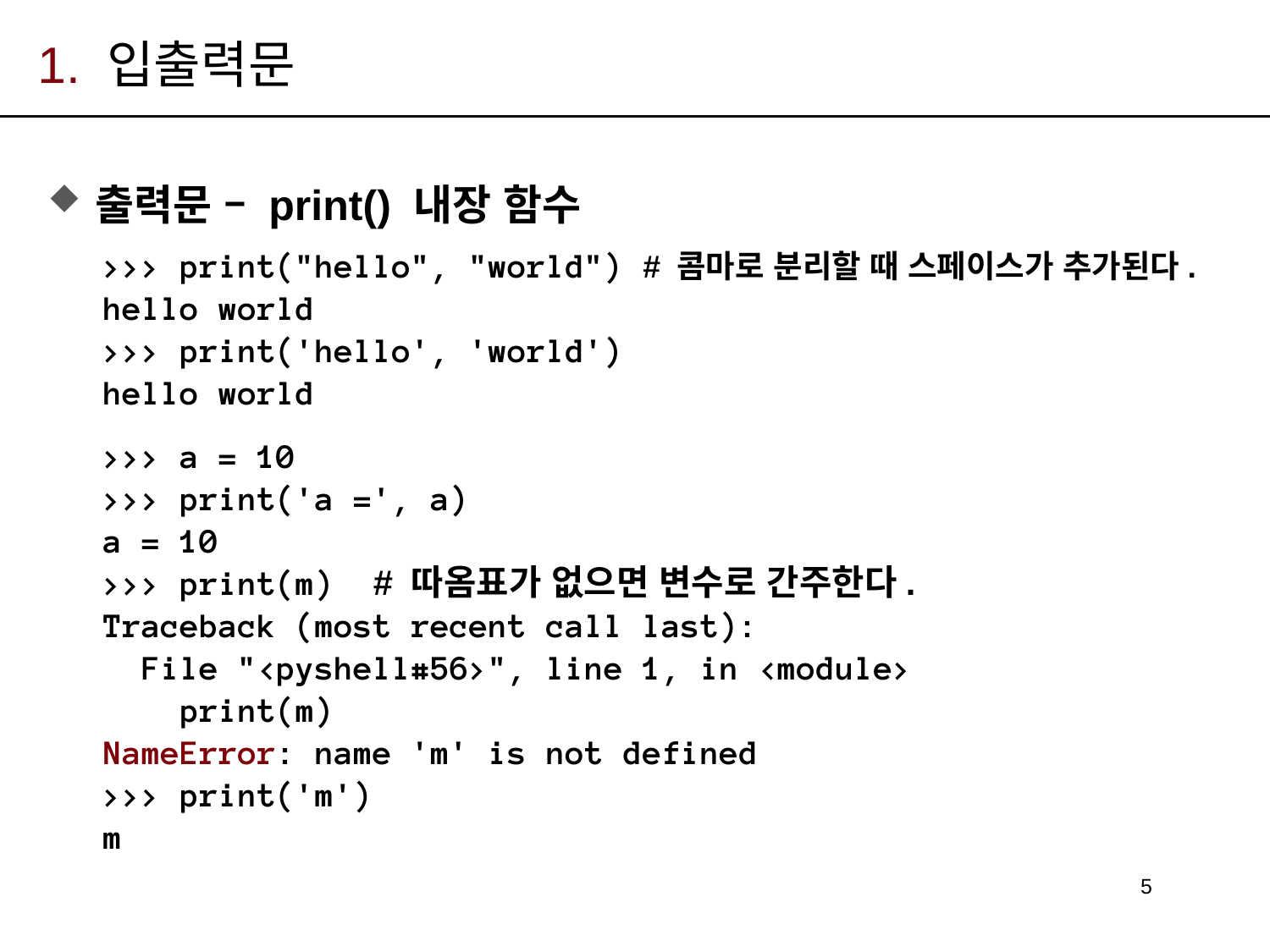

# 1. 입출력문
출력문 – print() 내장 함수

>>> print("hello", "world") # 콤마로 분리할 때 스페이스가 추가된다.
hello world
>>> print('hello', 'world')
hello world

>>> a = 10
>>> print('a =', a)
a = 10
>>> print(m)  # 따옴표가 없으면 변수로 간주한다.
Traceback (most recent call last):
  File "<pyshell#56>", line 1, in <module>
    print(m)
NameError: name 'm' is not defined
>>> print('m')
m
5